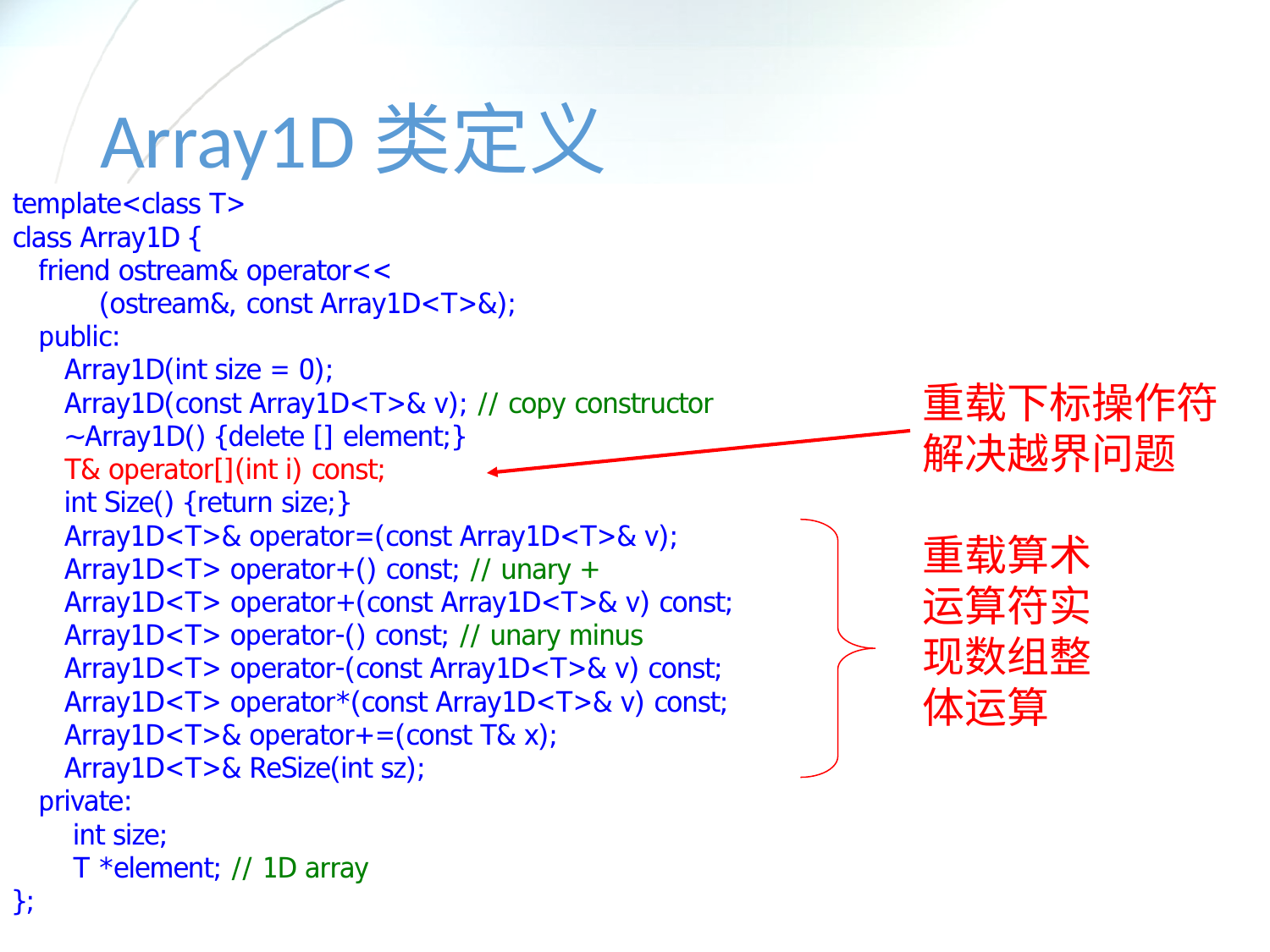

# Array1D类定义
template<class T>
class Array1D {
   friend ostream& operator<<
          (ostream&, const Array1D<T>&);
   public:
      Array1D(int size = 0);
      Array1D(const Array1D<T>& v); // copy constructor
      ~Array1D() {delete [] element;}
      T& operator[](int i) const;
      int Size() {return size;}
      Array1D<T>& operator=(const Array1D<T>& v);
      Array1D<T> operator+() const; // unary +
      Array1D<T> operator+(const Array1D<T>& v) const;
      Array1D<T> operator-() const; // unary minus
      Array1D<T> operator-(const Array1D<T>& v) const;
      Array1D<T> operator*(const Array1D<T>& v) const;
      Array1D<T>& operator+=(const T& x);
      Array1D<T>& ReSize(int sz);
   private:
       int size;
       T *element; // 1D array
};
重载下标操作符解决越界问题

重载算术运算符实现数组整体运算